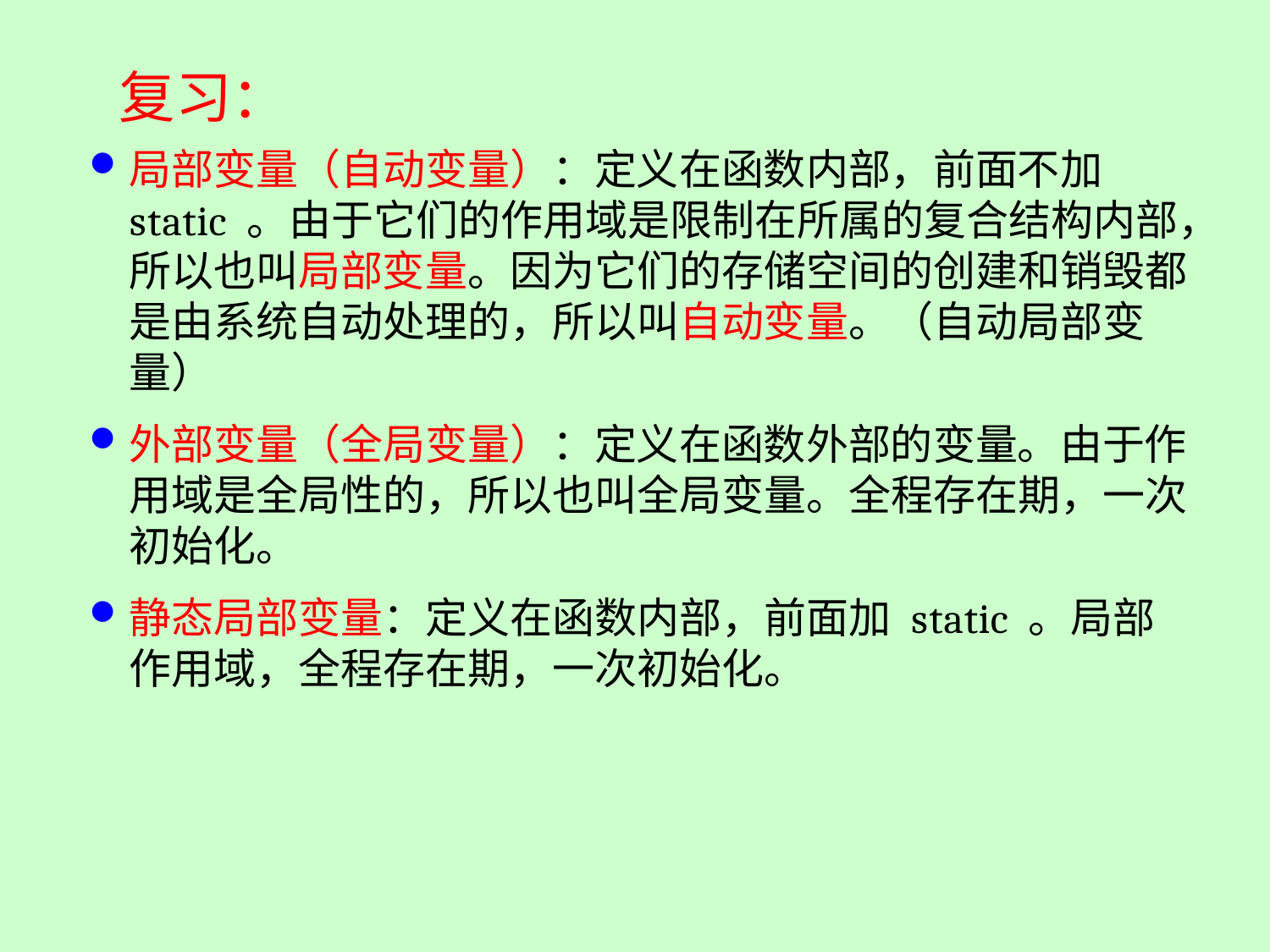

复习：
局部变量（自动变量）：定义在函数内部，前面不加 static 。由于它们的作用域是限制在所属的复合结构内部，所以也叫局部变量。因为它们的存储空间的创建和销毁都是由系统自动处理的，所以叫自动变量。（自动局部变量）
外部变量（全局变量）：定义在函数外部的变量。由于作用域是全局性的，所以也叫全局变量。全程存在期，一次初始化。
静态局部变量：定义在函数内部，前面加 static 。局部作用域，全程存在期，一次初始化。